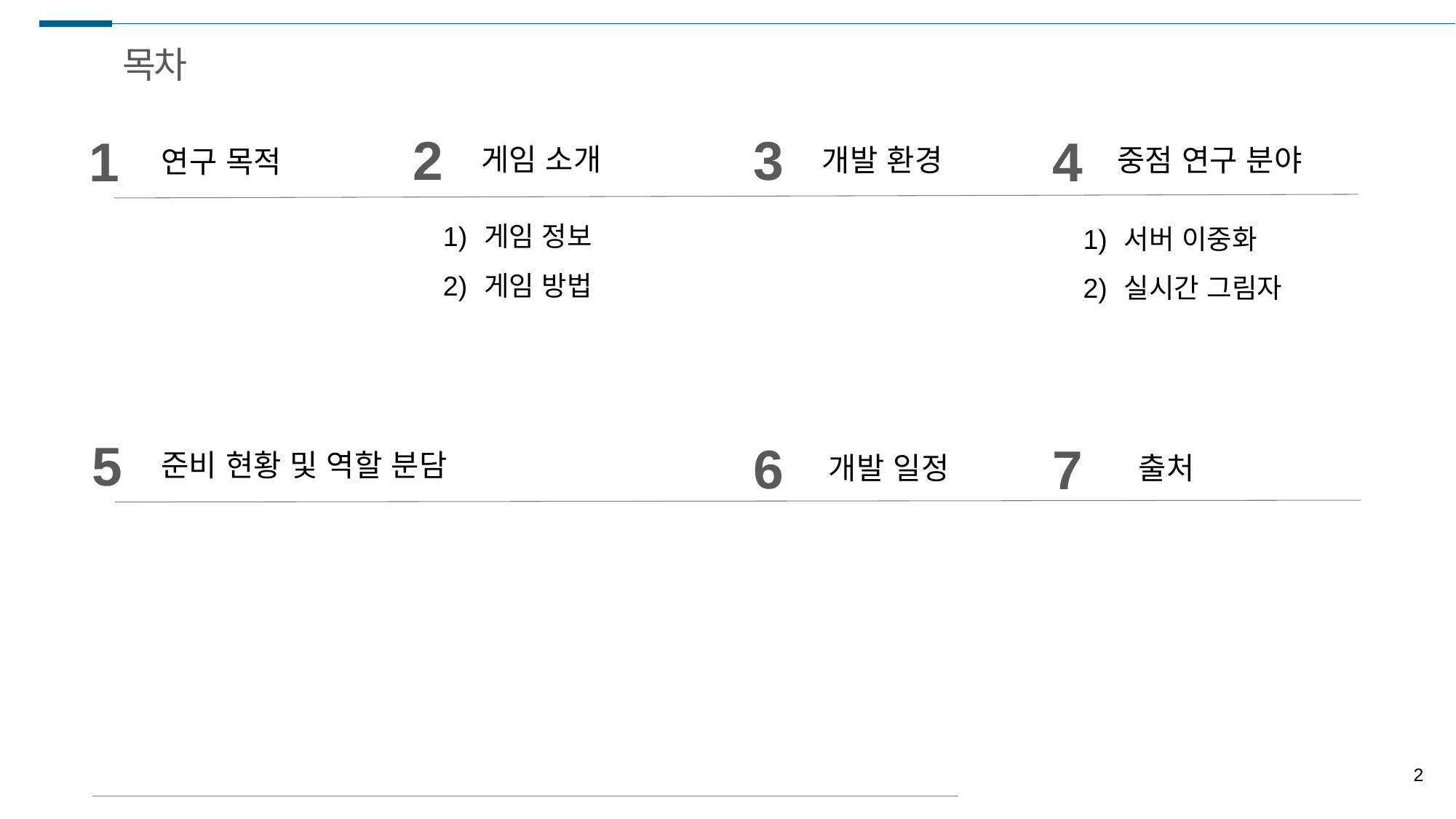

목차
2
게임 소개
3
개발 환경
4
중점 연구 분야
1
연구 목적
게임 정보
게임 방법
서버 이중화
실시간 그림자
5
준비 현황 및 역할 분담
6
개발 일정
7
출처
2